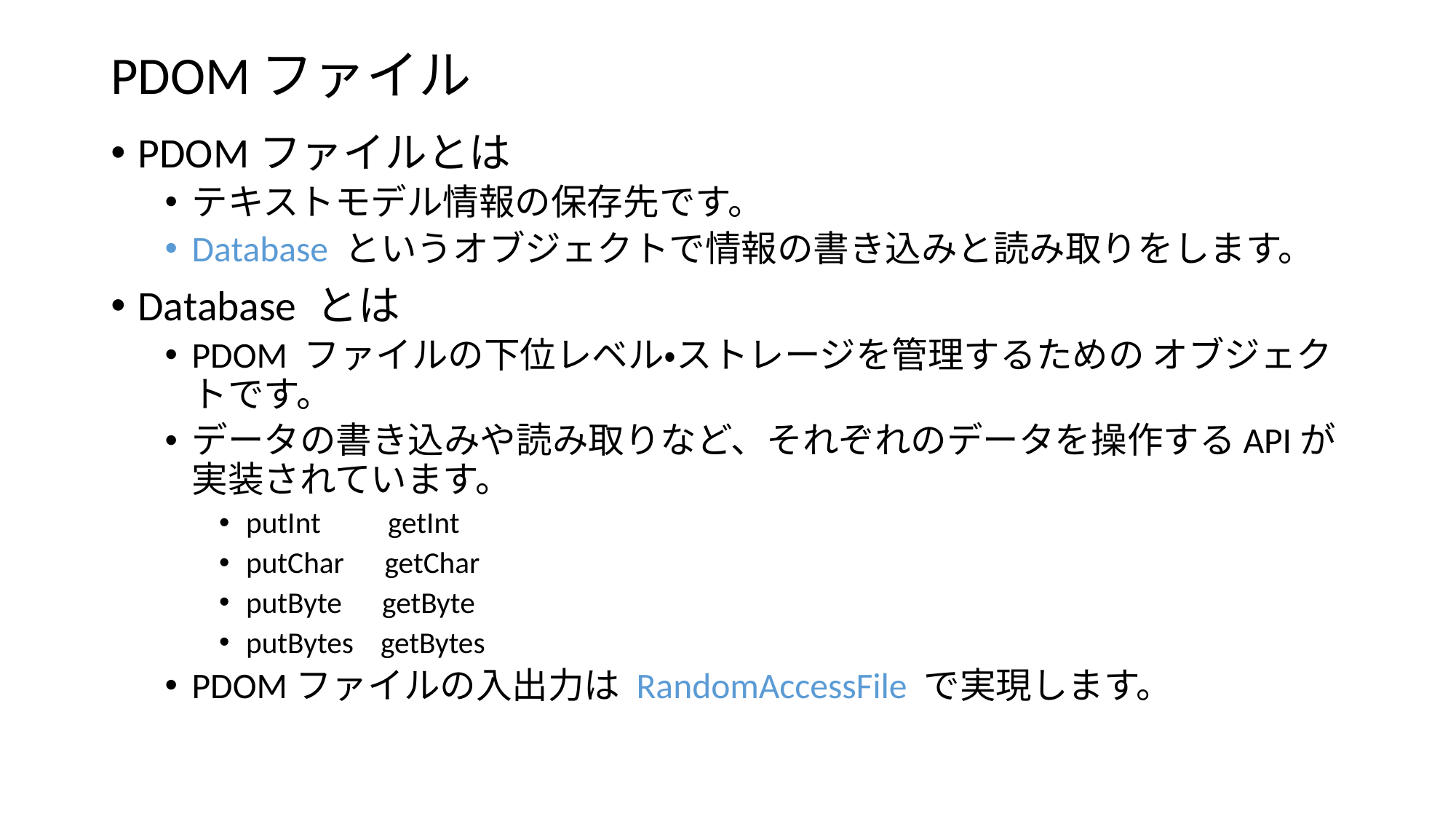

# PDOMファイル
PDOMファイルとは
テキストモデル情報の保存先です。
Database というオブジェクトで情報の書き込みと読み取りをします。
Database とは
PDOM ファイルの下位レベル・ストレージを管理するための オブジェクトです。
データの書き込みや読み取りなど、それぞれのデータを操作するAPIが実装されています。
putInt          getInt
putChar      getChar
putByte      getByte
putBytes    getBytes
PDOMファイルの入出力は RandomAccessFile で実現します。